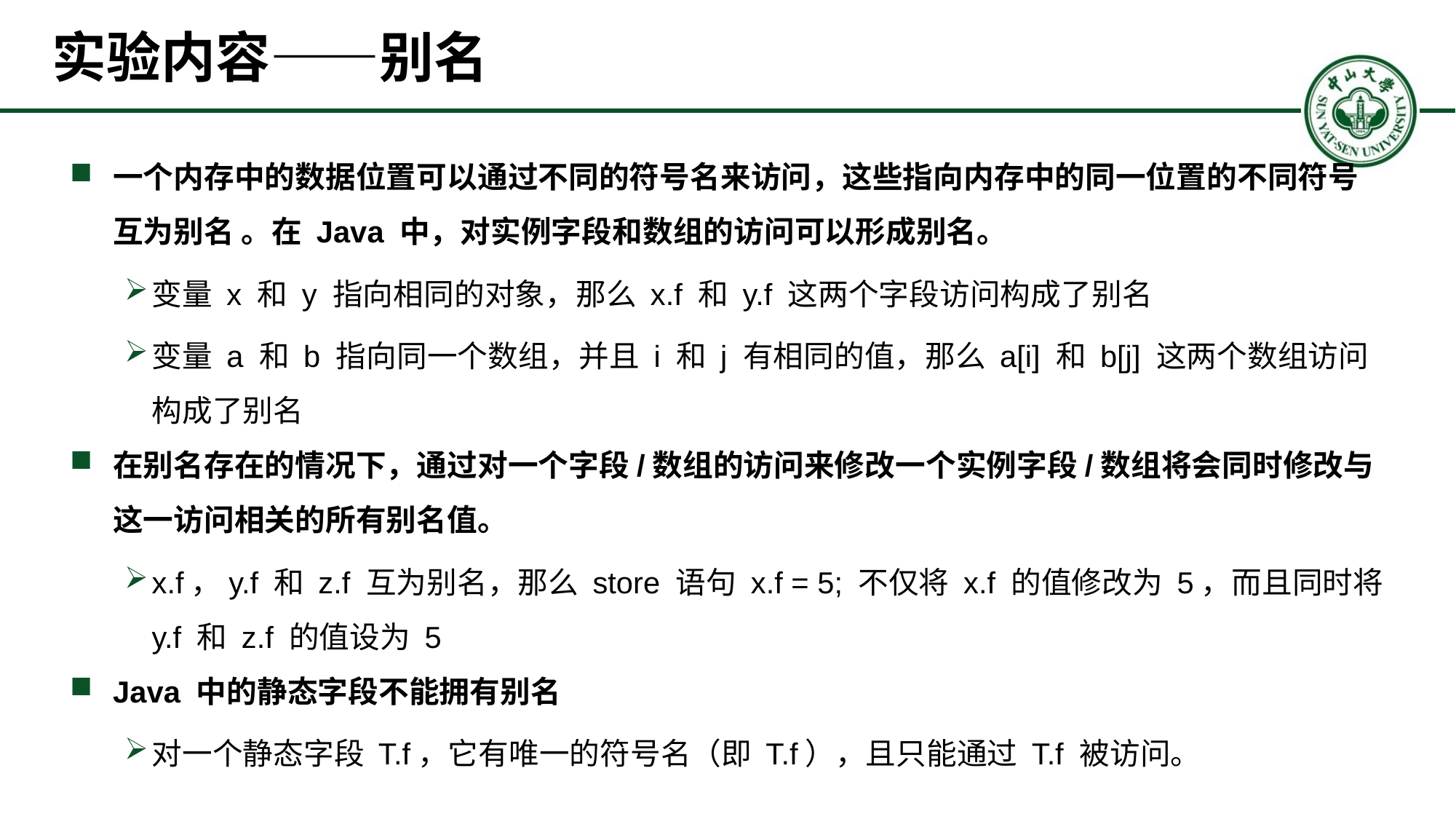

# 实验内容——别名
一个内存中的数据位置可以通过不同的符号名来访问，这些指向内存中的同一位置的不同符号互为别名 。在 Java 中，对实例字段和数组的访问可以形成别名。
变量 x 和 y 指向相同的对象，那么 x.f 和 y.f 这两个字段访问构成了别名
变量 a 和 b 指向同一个数组，并且 i 和 j 有相同的值，那么 a[i] 和 b[j] 这两个数组访问构成了别名
在别名存在的情况下，通过对一个字段/数组的访问来修改一个实例字段/数组将会同时修改与这一访问相关的所有别名值。
x.f，y.f 和 z.f 互为别名，那么 store 语句 x.f = 5; 不仅将 x.f 的值修改为 5，而且同时将 y.f 和 z.f 的值设为 5
Java 中的静态字段不能拥有别名
对一个静态字段 T.f，它有唯一的符号名（即 T.f），且只能通过 T.f 被访问。